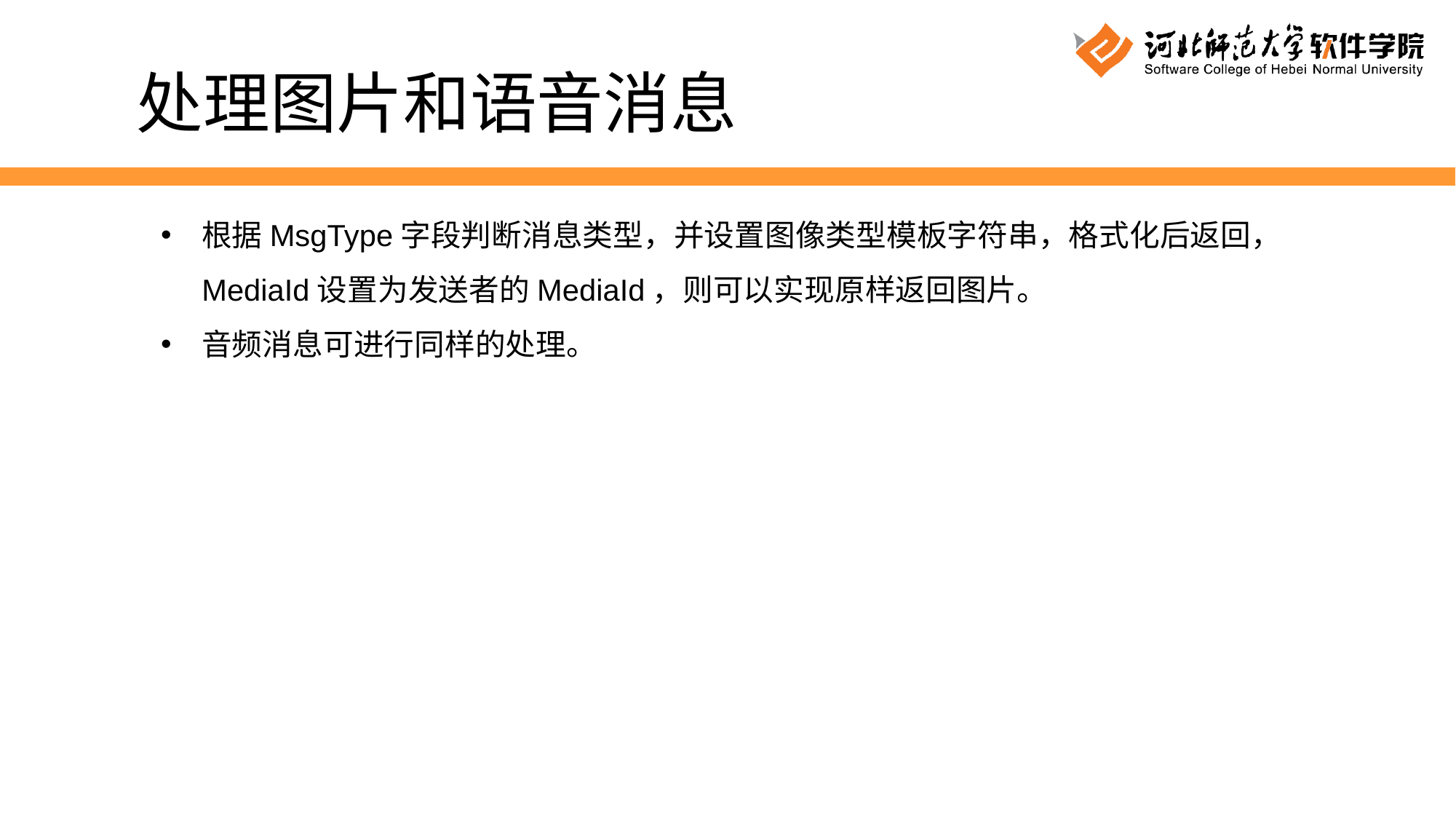

处理图片和语音消息
根据MsgType字段判断消息类型，并设置图像类型模板字符串，格式化后返回，MediaId设置为发送者的MediaId，则可以实现原样返回图片。
音频消息可进行同样的处理。